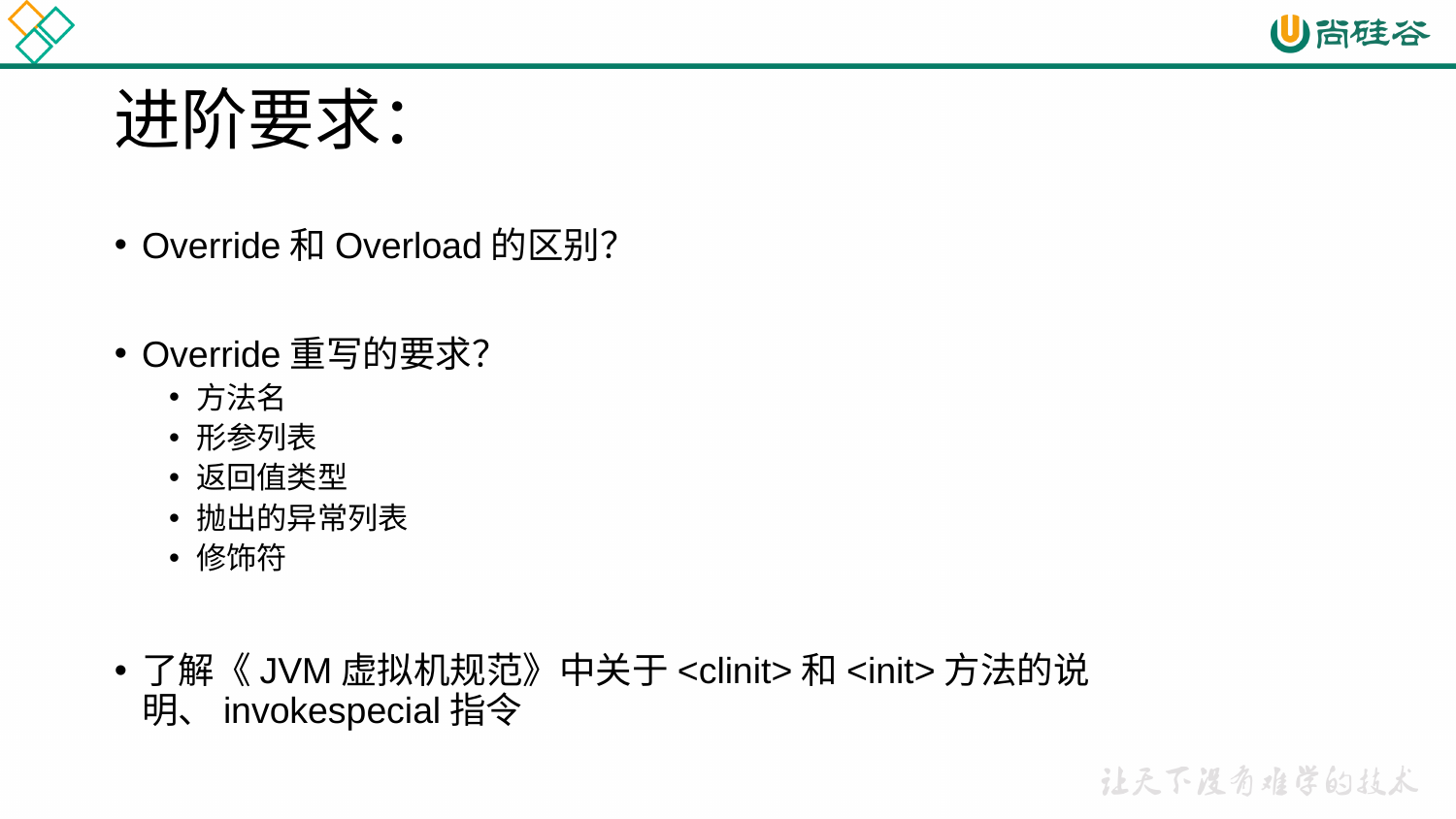

# 进阶要求：
Override和Overload的区别？

Override重写的要求？
方法名
形参列表
返回值类型
抛出的异常列表
修饰符

了解《JVM虚拟机规范》中关于<clinit>和<init>方法的说明、invokespecial指令